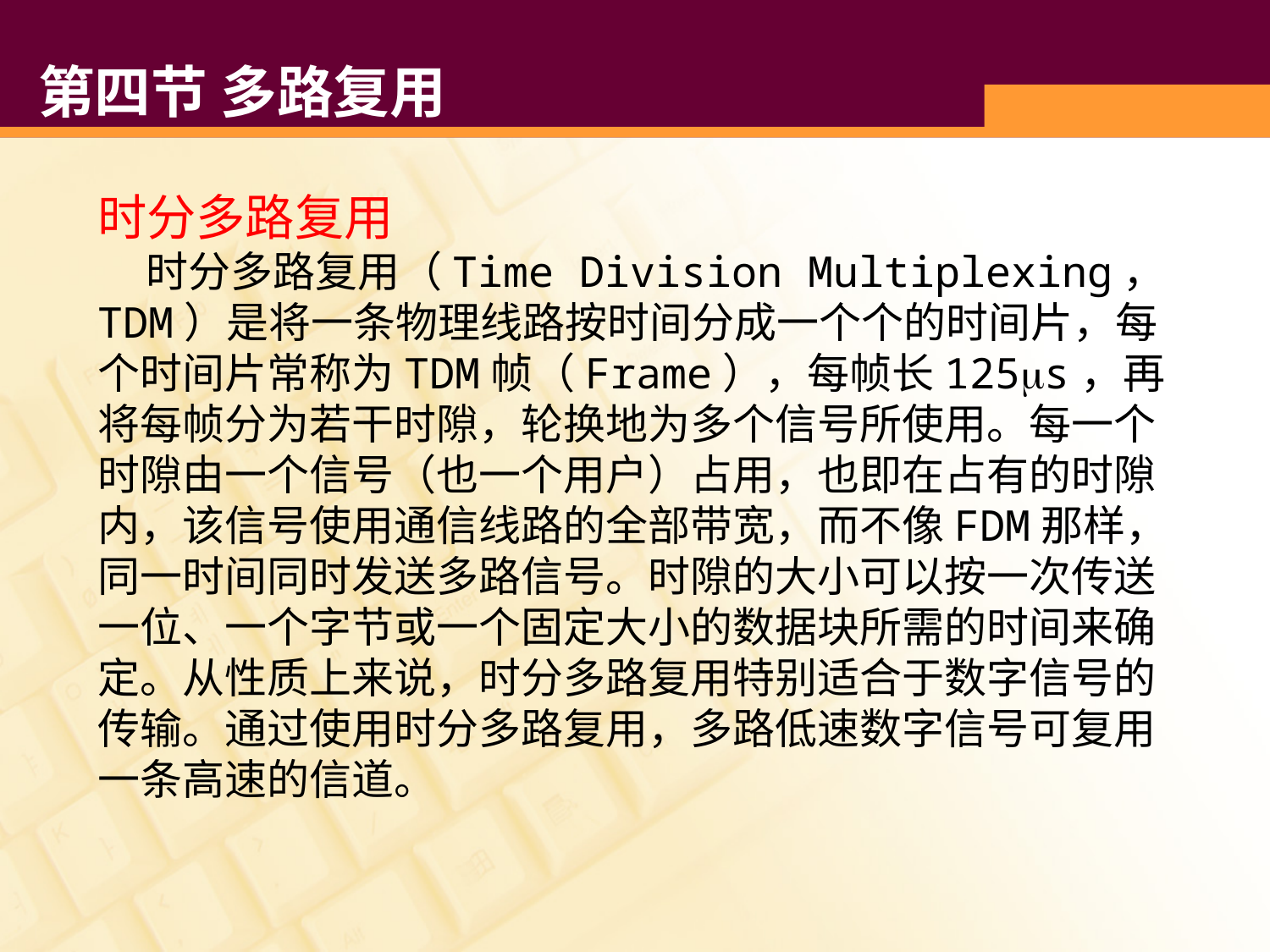

# 第四节 多路复用
时分多路复用
    时分多路复用（Time Division Multiplexing，TDM）是将一条物理线路按时间分成一个个的时间片，每个时间片常称为TDM帧（Frame），每帧长125μs，再将每帧分为若干时隙，轮换地为多个信号所使用。每一个时隙由一个信号（也一个用户）占用，也即在占有的时隙内，该信号使用通信线路的全部带宽，而不像FDM那样，同一时间同时发送多路信号。时隙的大小可以按一次传送一位、一个字节或一个固定大小的数据块所需的时间来确定。从性质上来说，时分多路复用特别适合于数字信号的传输。通过使用时分多路复用，多路低速数字信号可复用一条高速的信道。